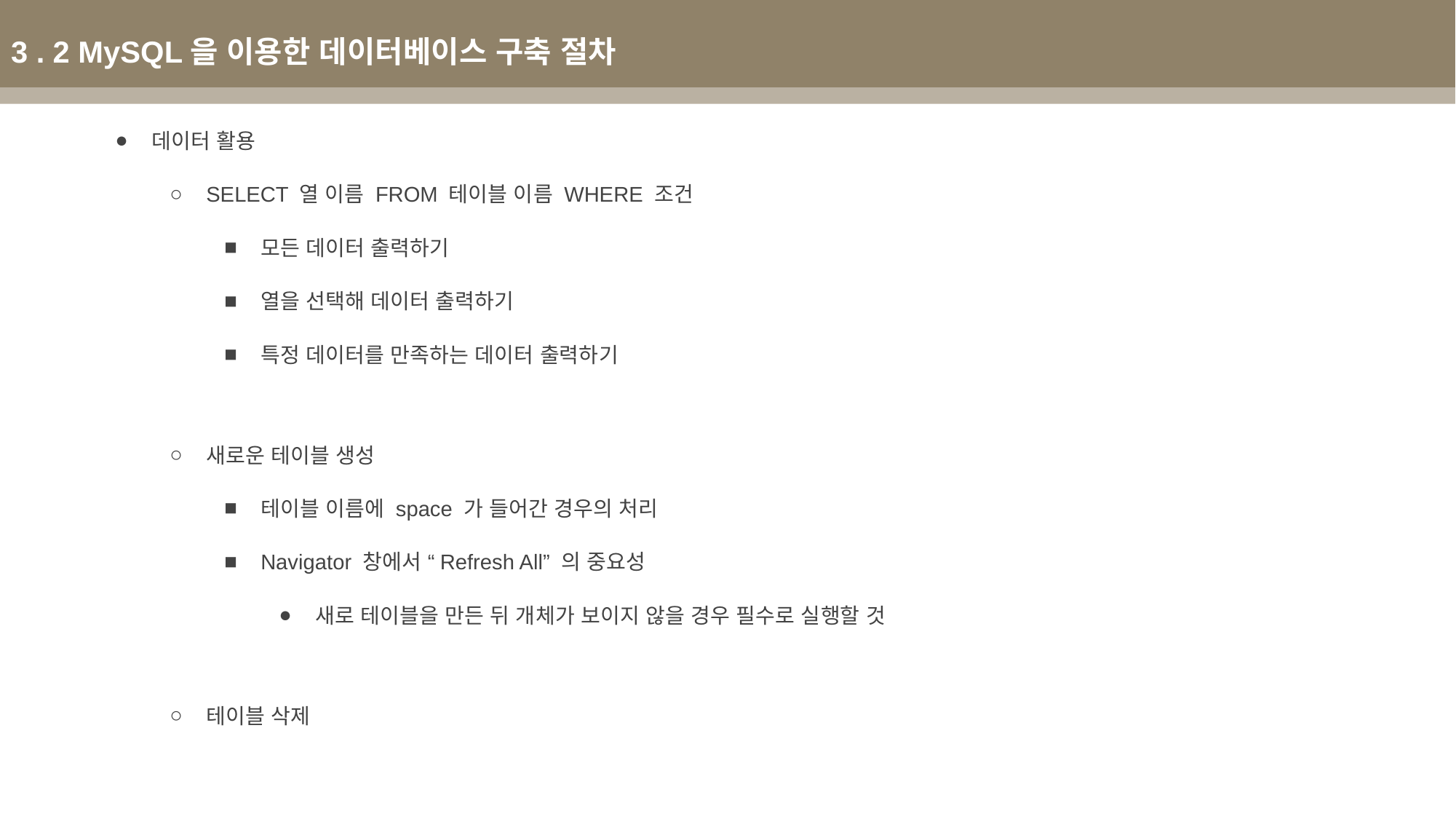

3 . 2 MySQL을 이용한 데이터베이스 구축 절차
데이터 활용
SELECT 열 이름 FROM 테이블 이름 WHERE 조건
모든 데이터 출력하기
열을 선택해 데이터 출력하기
특정 데이터를 만족하는 데이터 출력하기

새로운 테이블 생성
테이블 이름에 space 가 들어간 경우의 처리
Navigator 창에서 “Refresh All” 의 중요성
새로 테이블을 만든 뒤 개체가 보이지 않을 경우 필수로 실행할 것

테이블 삭제